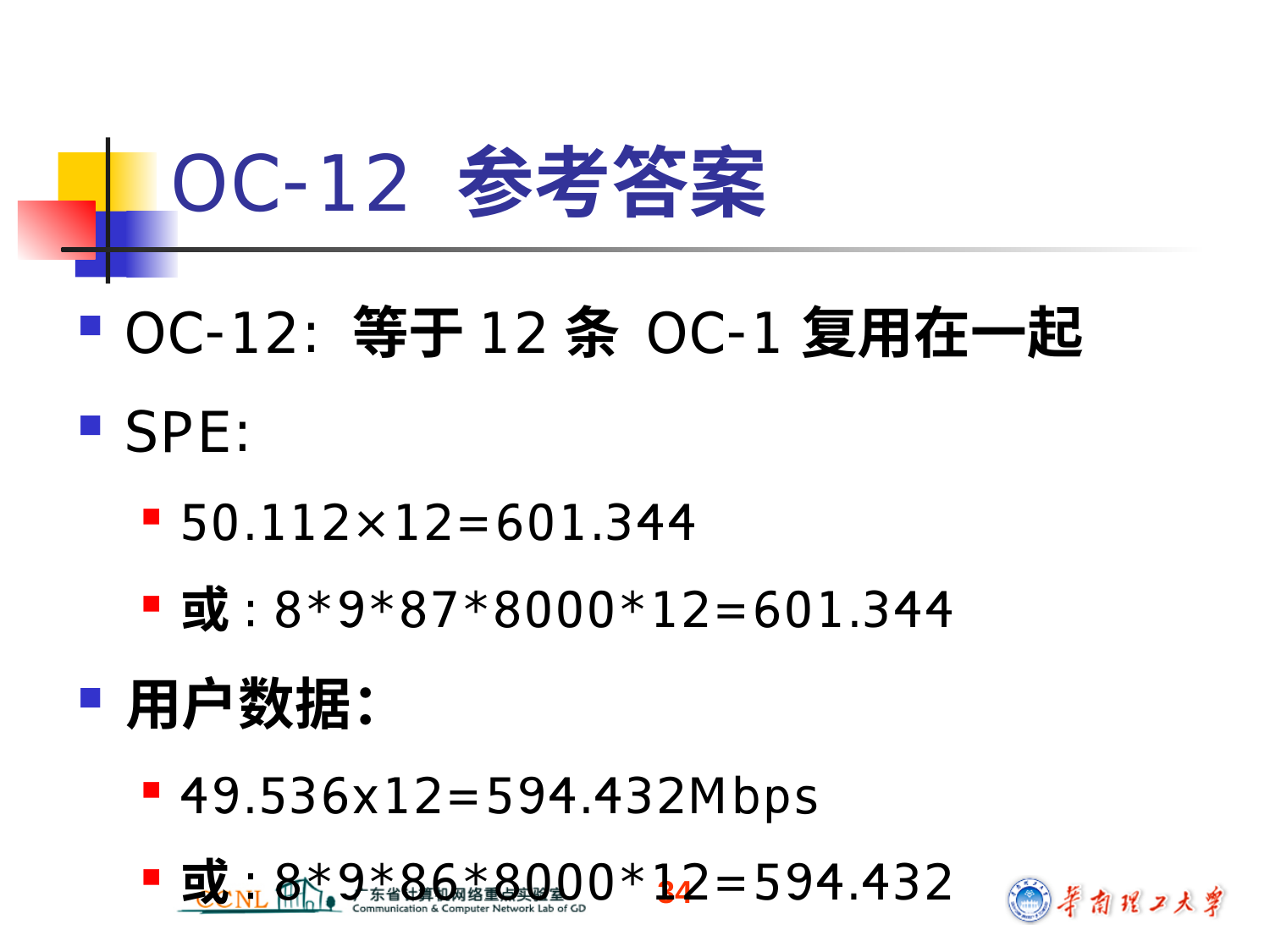

# OC-12 参考答案
OC-12: 等于12条 OC-1复用在一起
SPE:
50.112×12=601.344
或: 8*9*87*8000*12=601.344
用户数据：
49.536x12=594.432Mbps
或: 8*9*86*8000*12=594.432